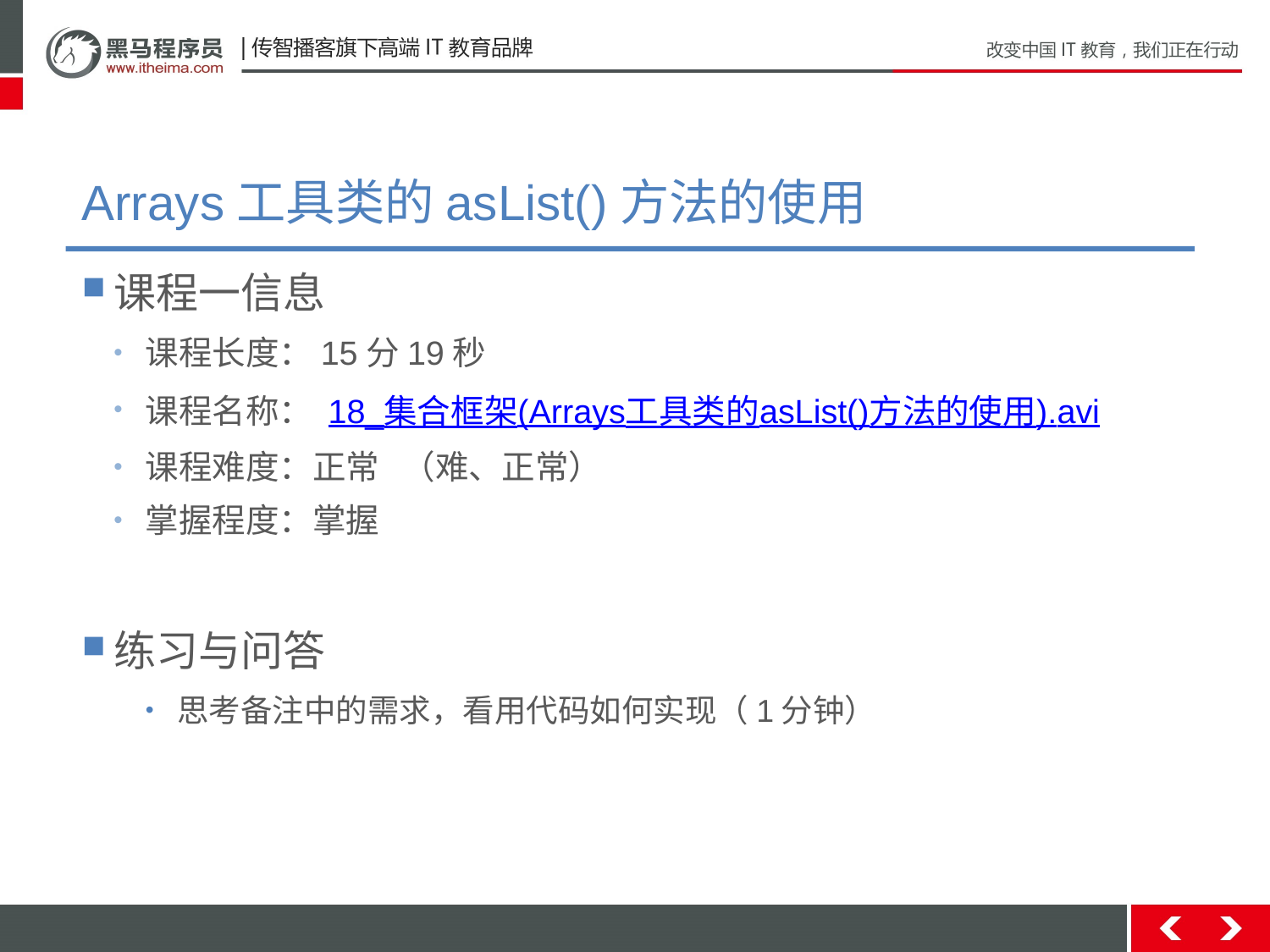

# Arrays工具类的asList()方法的使用
课程一信息
课程长度：15分19秒
课程名称： 18_集合框架(Arrays工具类的asList()方法的使用).avi
课程难度：正常   （难、正常）
掌握程度：掌握

练习与问答
思考备注中的需求，看用代码如何实现（1分钟）